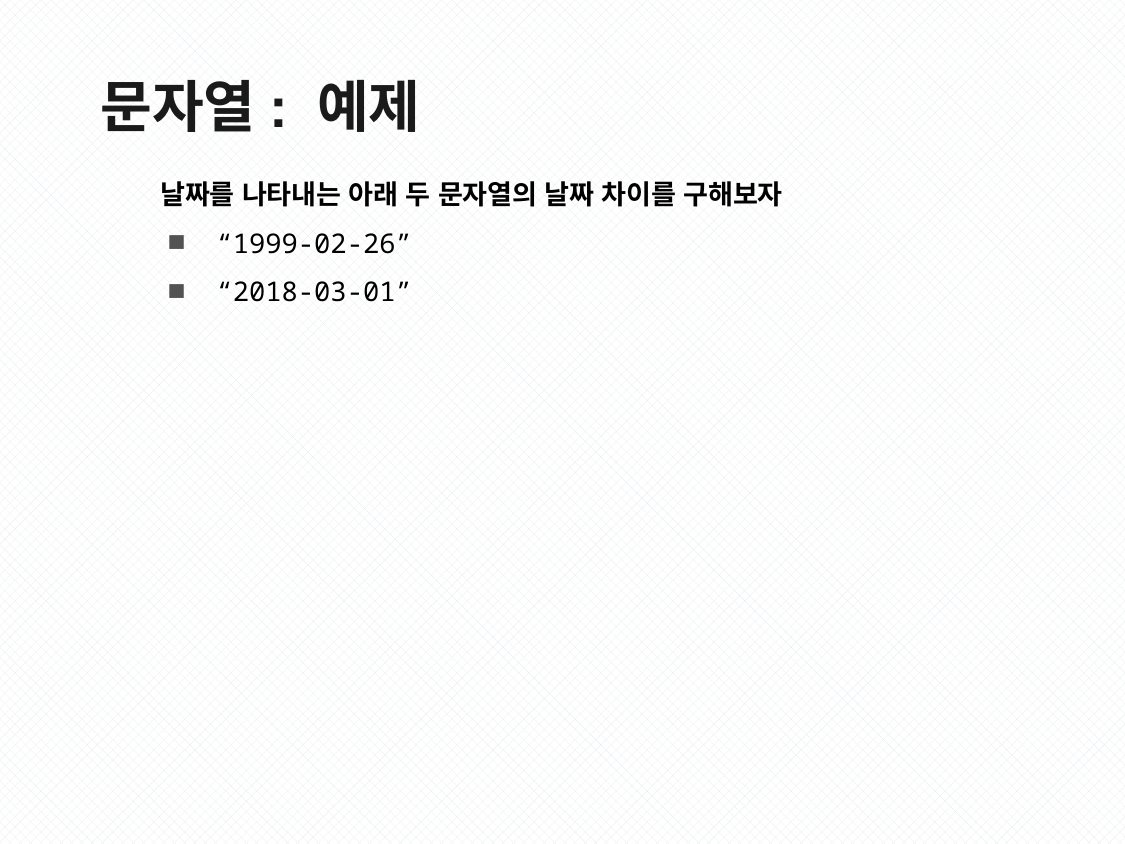

문자열: 예제
날짜를 나타내는 아래 두 문자열의 날짜 차이를 구해보자
“1999-02-26”
“2018-03-01”